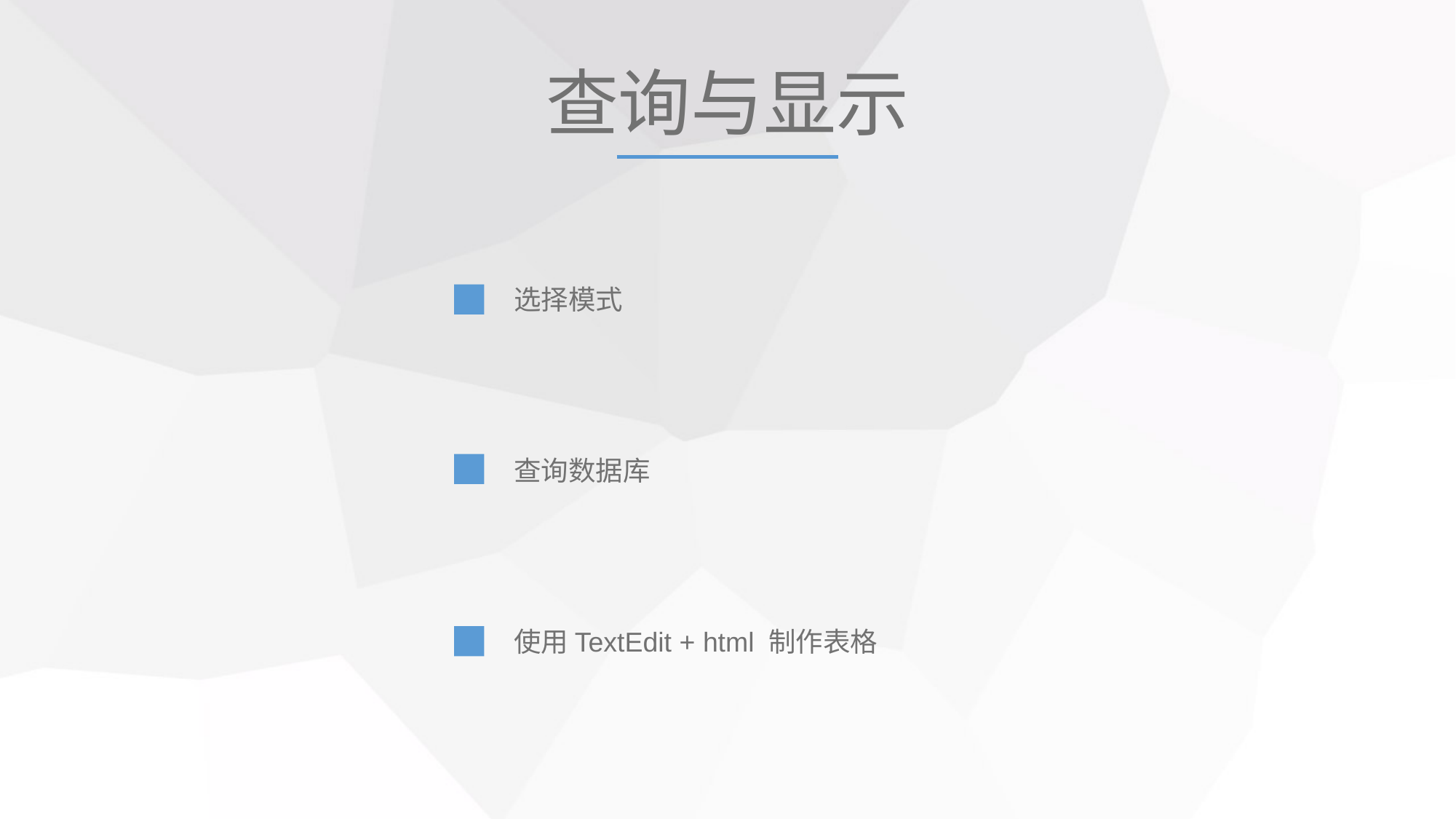

查询与显示
选择模式

查询数据库

使用TextEdit + html 制作表格